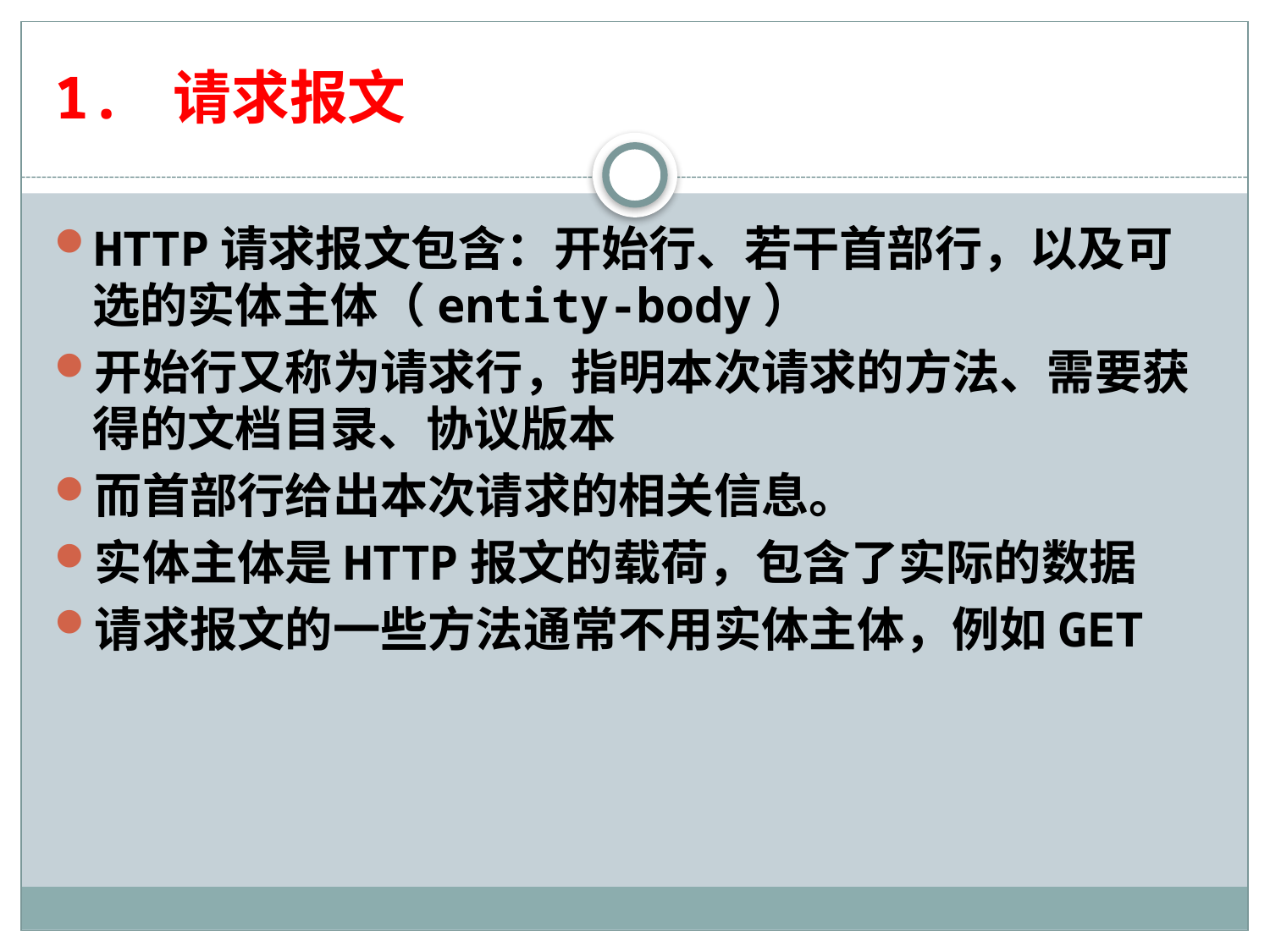

# 1. 请求报文
HTTP请求报文包含：开始行、若干首部行，以及可选的实体主体（entity-body）
开始行又称为请求行，指明本次请求的方法、需要获得的文档目录、协议版本
而首部行给出本次请求的相关信息。
实体主体是HTTP报文的载荷，包含了实际的数据
请求报文的一些方法通常不用实体主体，例如GET